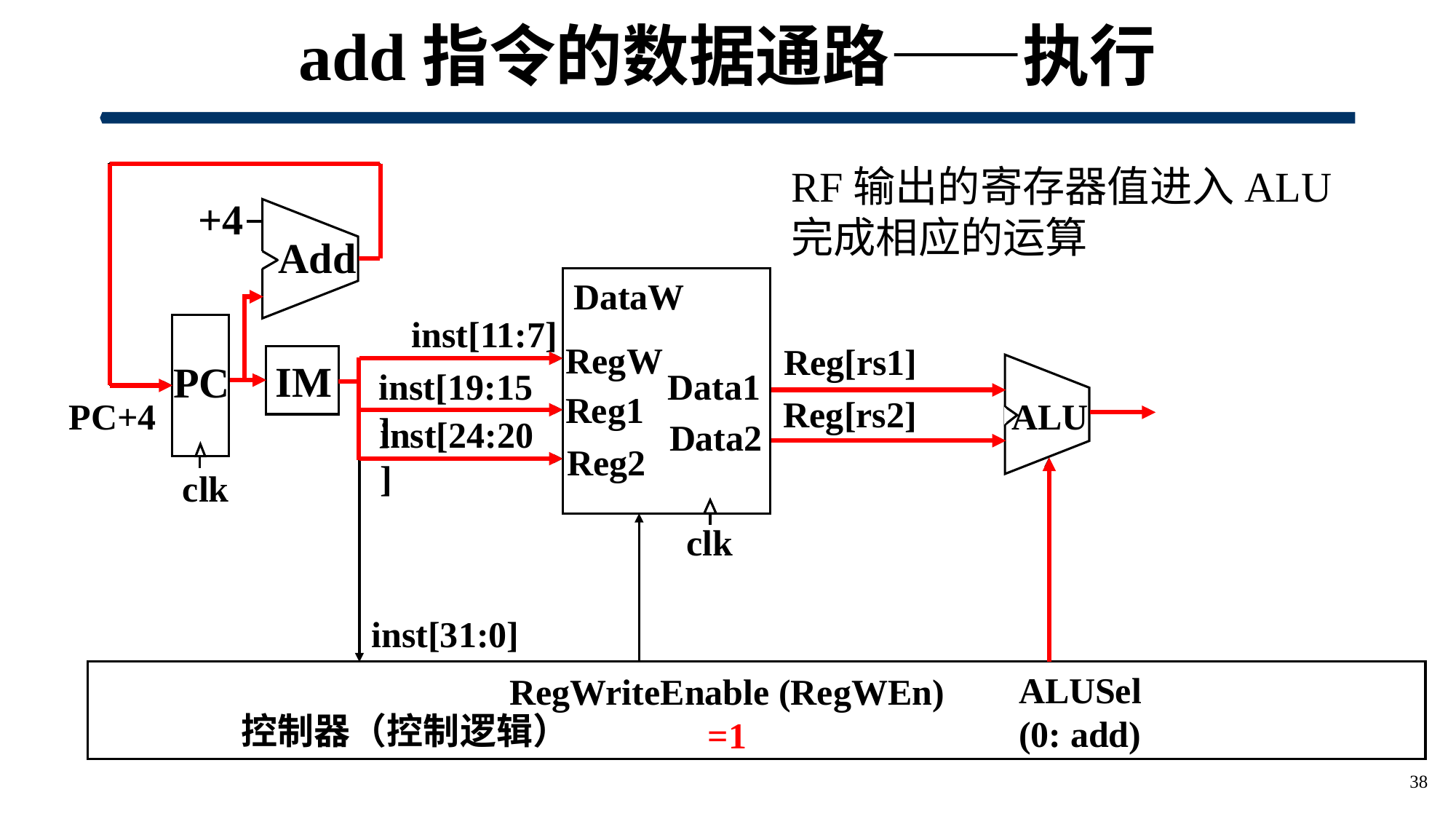

# add指令的数据通路——执行
RF输出的寄存器值进入ALU完成相应的运算
+4

Add
DataW

RegW
Data1
Reg1
Data2
Reg2

inst[11:7]

PC

clk
Reg[rs1]

IM

ALU
inst[19:15]
Reg[rs2]
PC+4
inst[24:20]
clk
inst[31:0]

ALUSel
(0: add)
RegWriteEnable (RegWEn)
=1
控制器（控制逻辑）
38